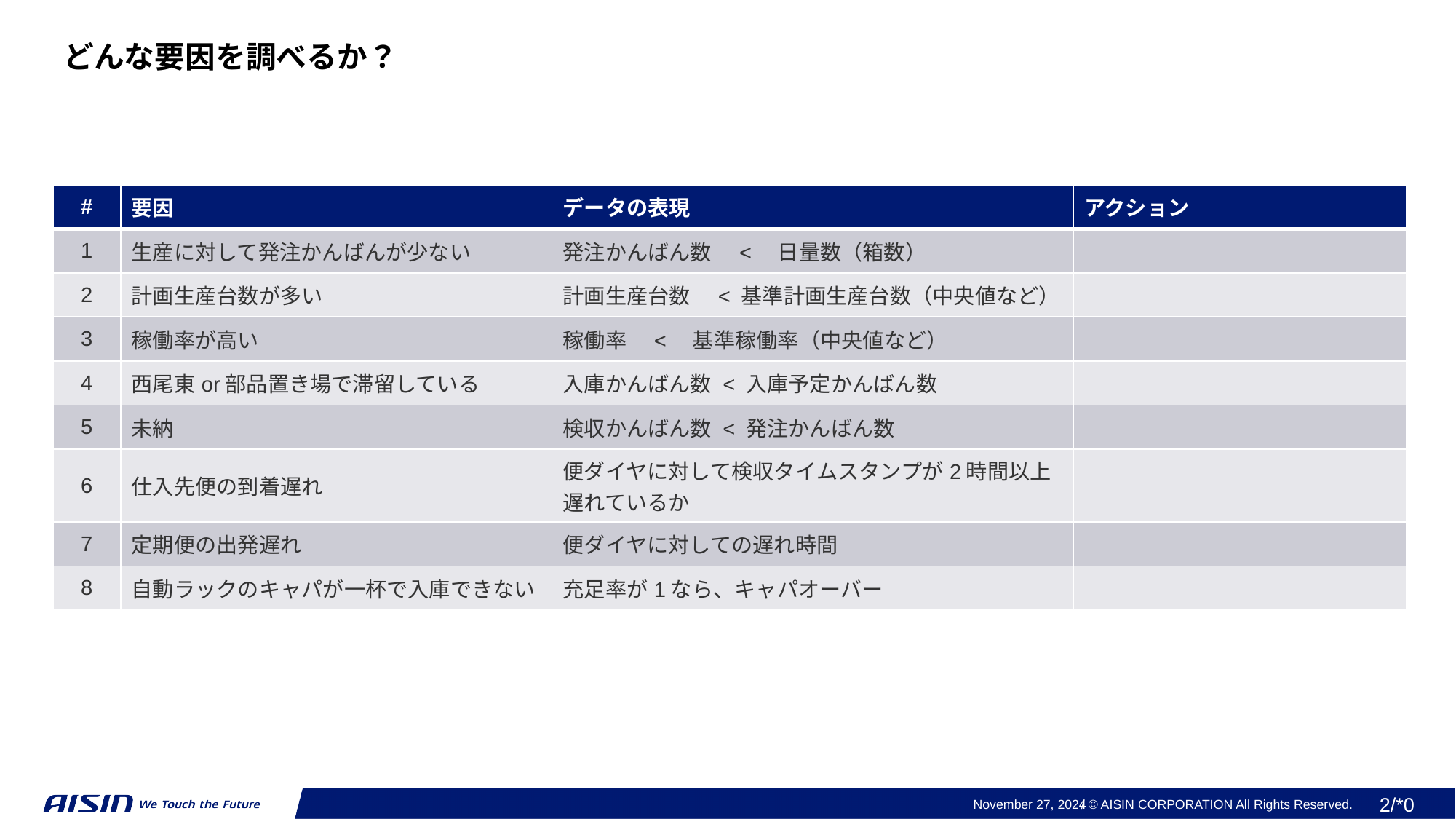

どんな要因を調べるか？

| # | 要因 | データの表現 | アクション |
| --- | --- | --- | --- |
| 1 | 生産に対して発注かんばんが少ない | 発注かんばん数　<　日量数（箱数） |  |
| 2 | 計画生産台数が多い | 計画生産台数　< 基準計画生産台数（中央値など） |  |
| 3 | 稼働率が高い | 稼働率　<　基準稼働率（中央値など） |  |
| 4 | 西尾東or部品置き場で滞留している | 入庫かんばん数 < 入庫予定かんばん数 |  |
| 5 | 未納 | 検収かんばん数 < 発注かんばん数 |  |
| 6 | 仕入先便の到着遅れ | 便ダイヤに対して検収タイムスタンプが2時間以上遅れているか |  |
| 7 | 定期便の出発遅れ | 便ダイヤに対しての遅れ時間 |  |
| 8 | 自動ラックのキャパが一杯で入庫できない | 充足率が1なら、キャパオーバー |  |
November 27, 2024